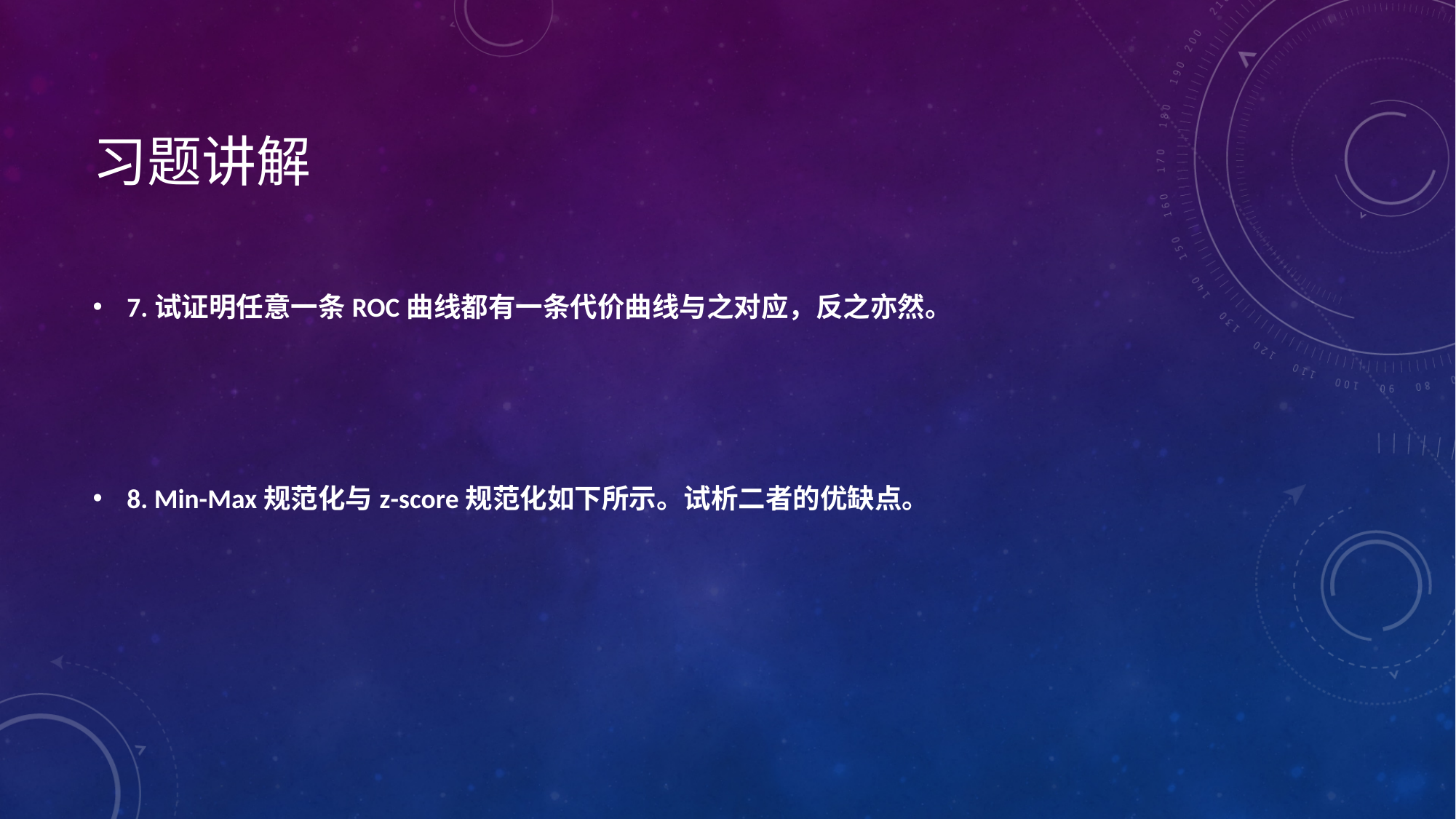

# 习题讲解
7.试证明任意一条ROC曲线都有一条代价曲线与之对应，反之亦然。

8. Min-Max规范化与z-score规范化如下所示。试析二者的优缺点。